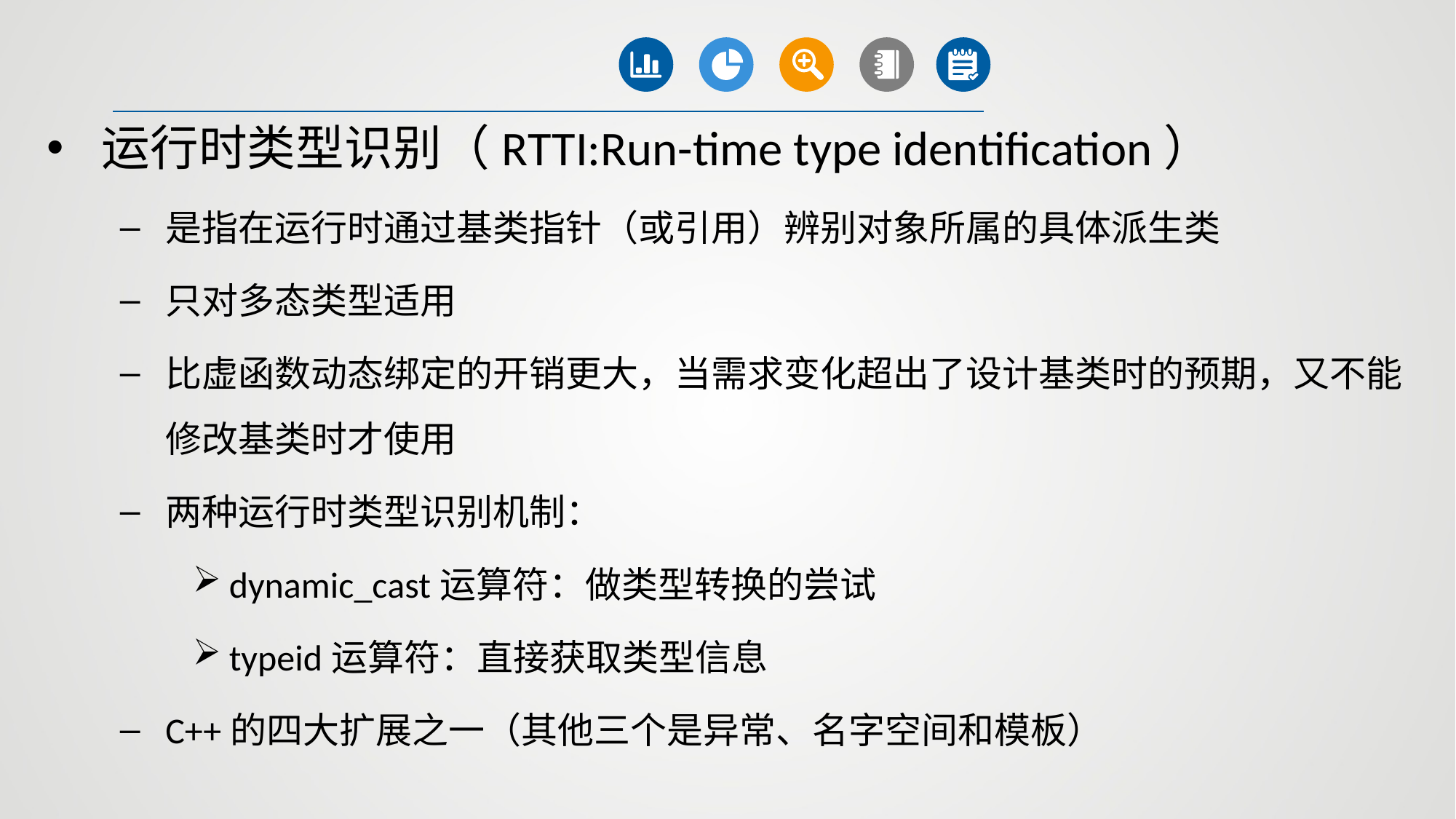

运行时类型识别（RTTI:Run-time type identification）
是指在运行时通过基类指针（或引用）辨别对象所属的具体派生类
只对多态类型适用
比虚函数动态绑定的开销更大，当需求变化超出了设计基类时的预期，又不能修改基类时才使用
两种运行时类型识别机制：
dynamic_cast运算符：做类型转换的尝试
typeid运算符：直接获取类型信息
C++的四大扩展之一（其他三个是异常、名字空间和模板）